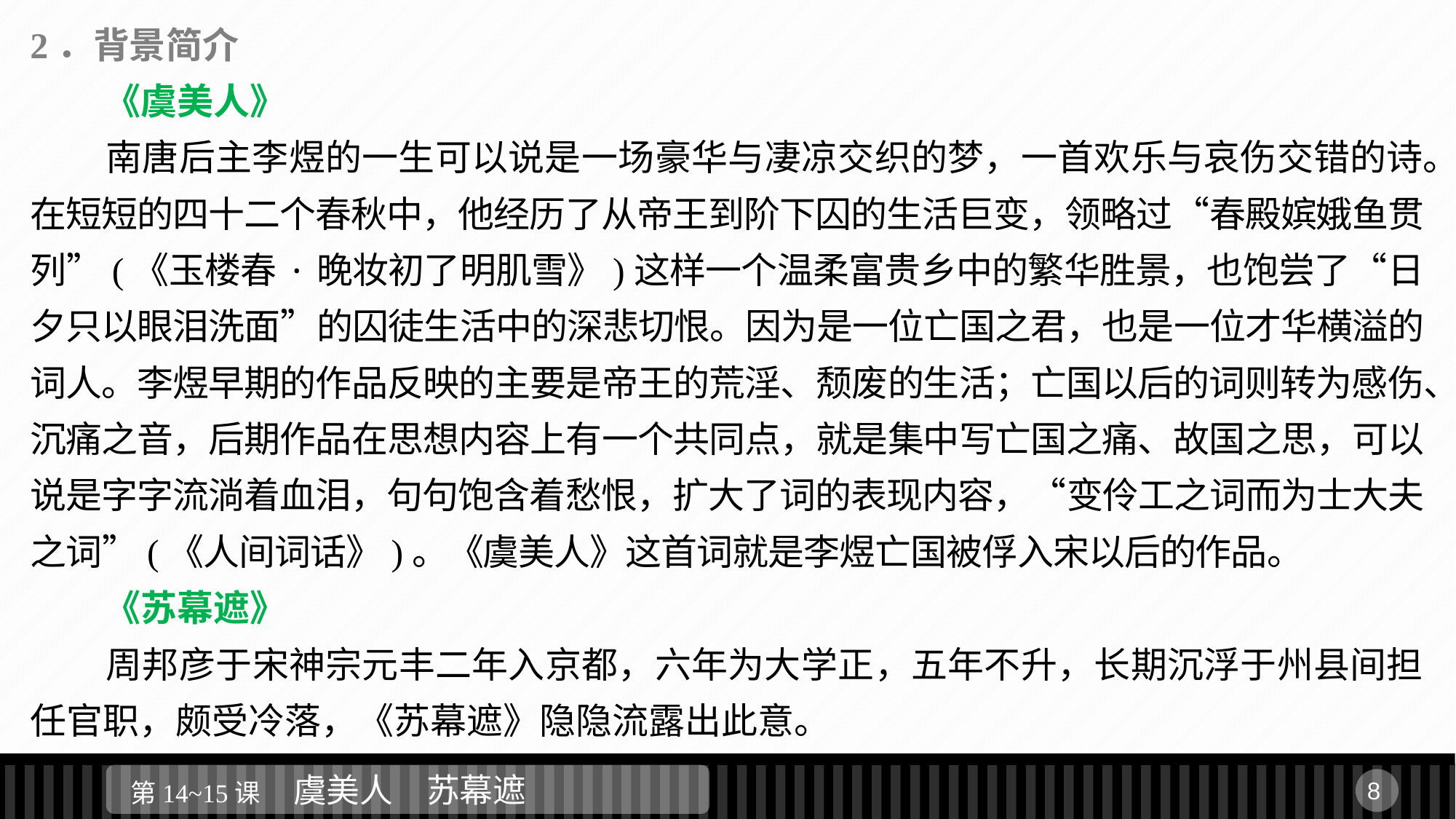

2．背景简介
        《虞美人》
        南唐后主李煜的一生可以说是一场豪华与凄凉交织的梦，一首欢乐与哀伤交错的诗。在短短的四十二个春秋中，他经历了从帝王到阶下囚的生活巨变，领略过“春殿嫔娥鱼贯列”(《玉楼春·晚妆初了明肌雪》)这样一个温柔富贵乡中的繁华胜景，也饱尝了“日夕只以眼泪洗面”的囚徒生活中的深悲切恨。因为是一位亡国之君，也是一位才华横溢的词人。李煜早期的作品反映的主要是帝王的荒淫、颓废的生活；亡国以后的词则转为感伤、沉痛之音，后期作品在思想内容上有一个共同点，就是集中写亡国之痛、故国之思，可以说是字字流淌着血泪，句句饱含着愁恨，扩大了词的表现内容，“变伶工之词而为士大夫之词”(《人间词话》)。《虞美人》这首词就是李煜亡国被俘入宋以后的作品。
        《苏幕遮》
        周邦彦于宋神宗元丰二年入京都，六年为大学正，五年不升，长期沉浮于州县间担任官职，颇受冷落，《苏幕遮》隐隐流露出此意。